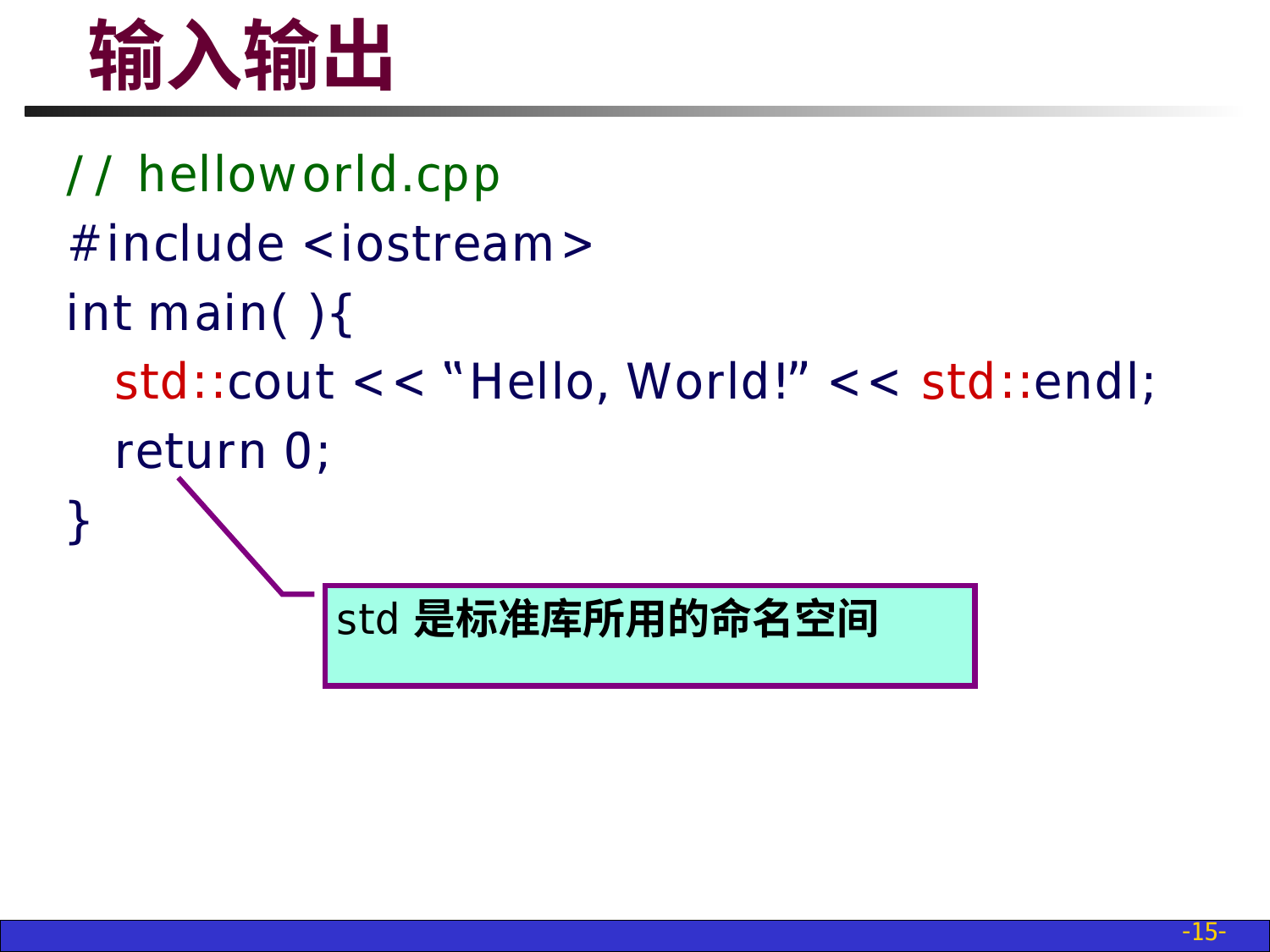

# 输入输出
// helloworld.cpp
#include <iostream>
int main( ){
	std::cout << “Hello, World!” << std::endl;
	return 0;
}
std是标准库所用的命名空间
-15-